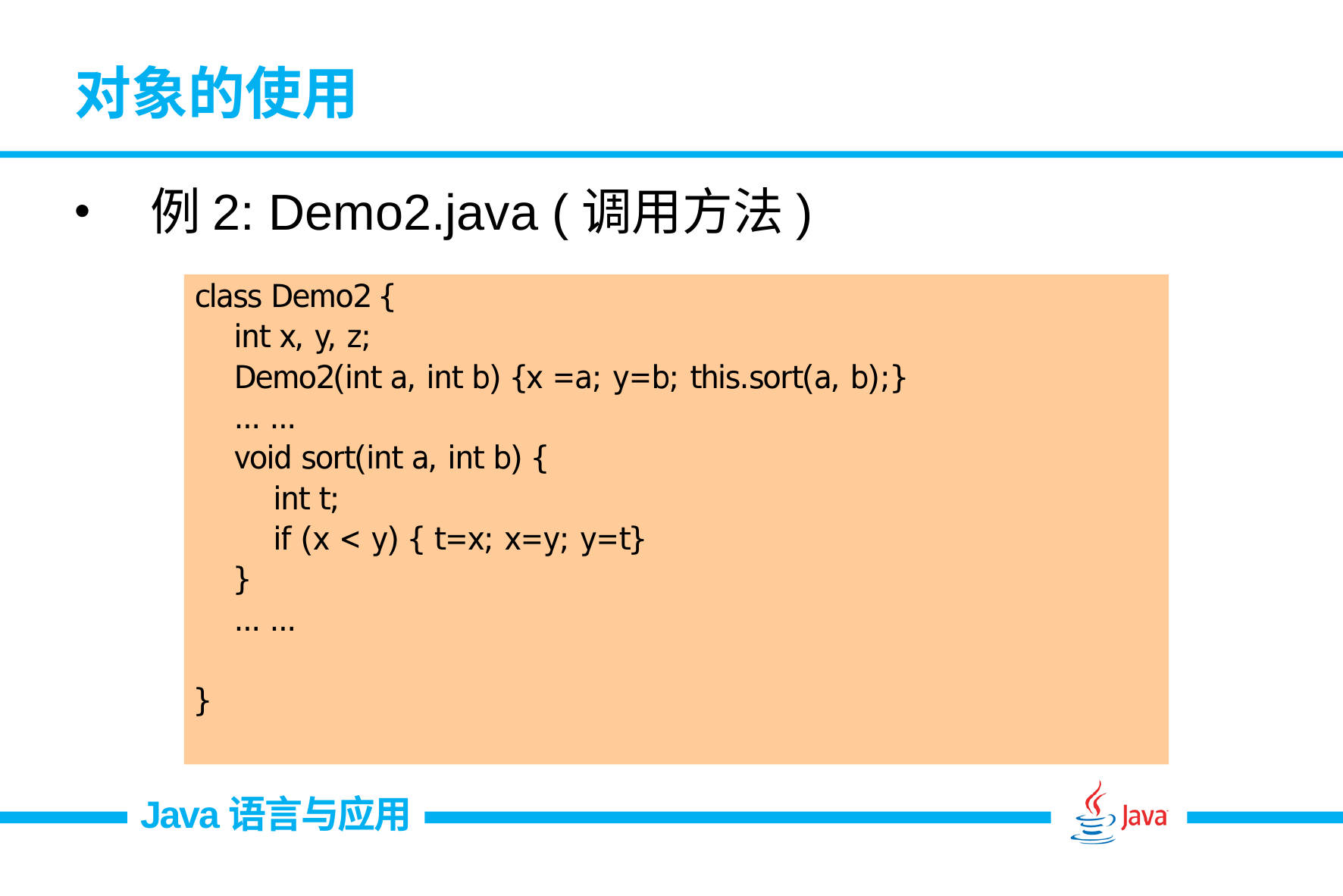

# 对象的使用
例2: Demo2.java (调用方法)
class Demo2 {
    int x, y, z;
    Demo2(int a, int b) {x =a; y=b; this.sort(a, b);}
    … …
    void sort(int a, int b) {
        int t;
        if (x < y) { t=x; x=y; y=t}
    }
    … …

}
74